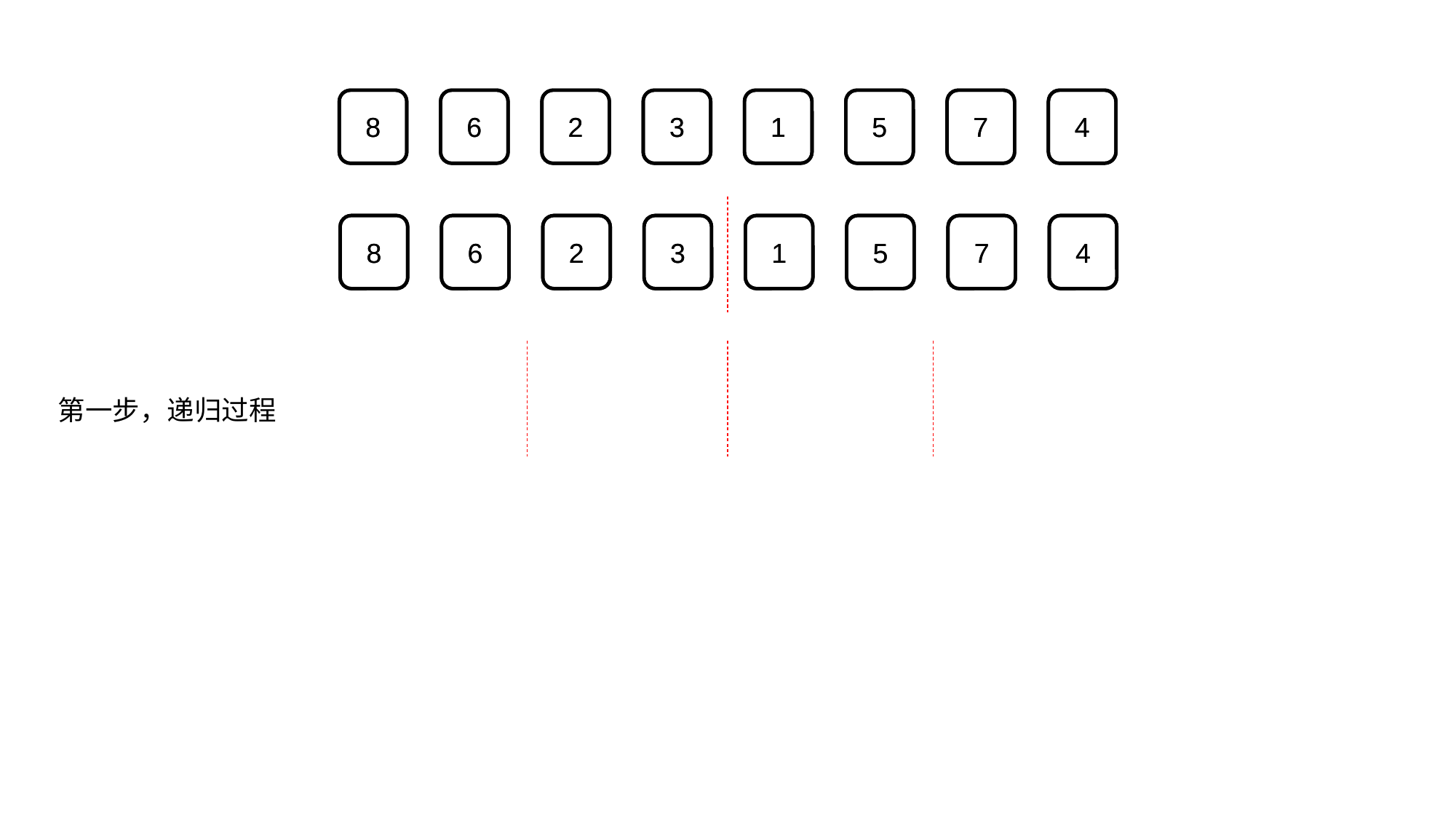

8
6
2
3
1
5
7
4
8
6
2
3
1
5
7
4
8
6
2
3
1
5
7
4
8
6
2
3
1
5
7
4
第一步，递归过程